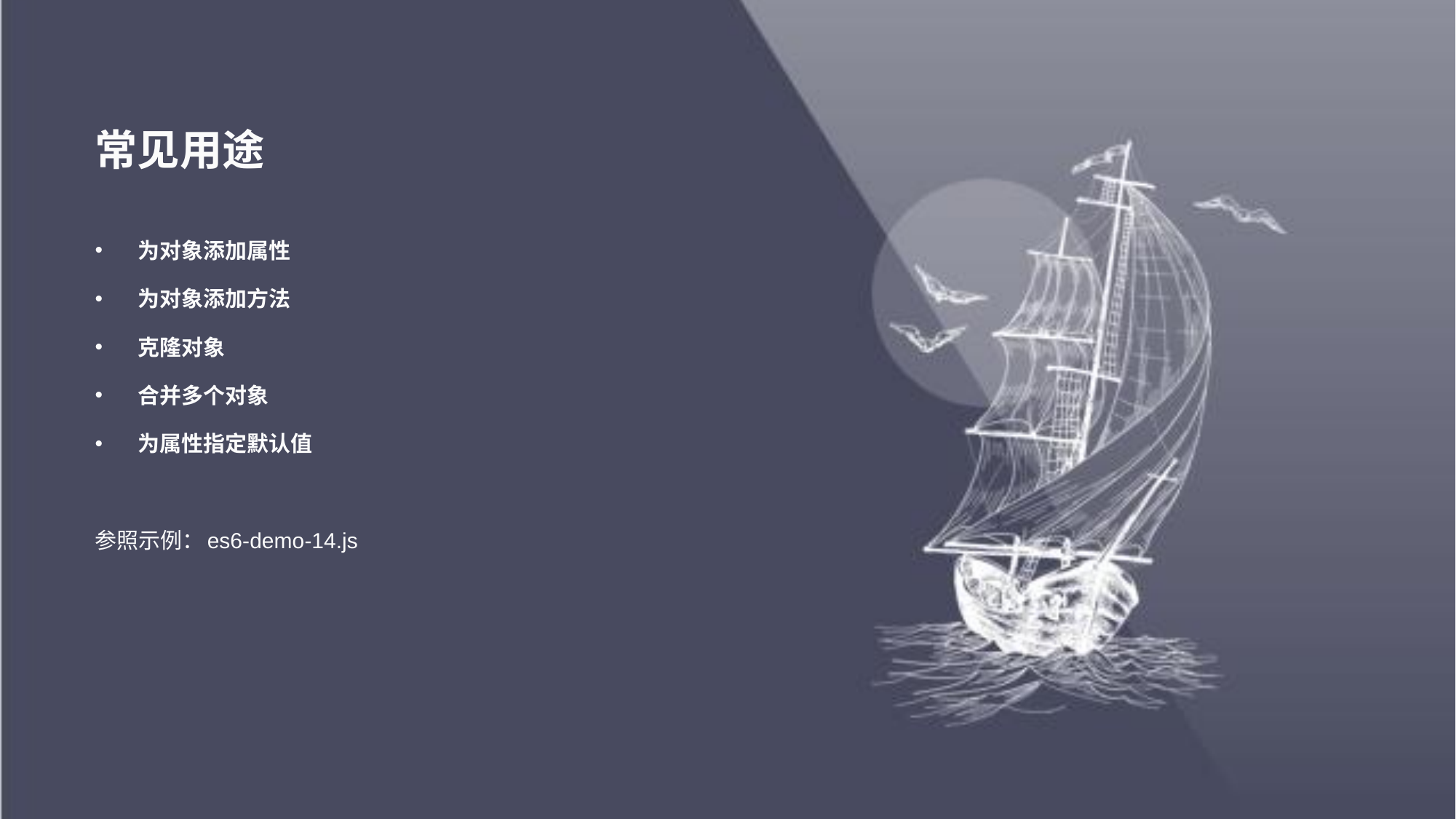

# 常见用途
为对象添加属性
为对象添加方法
克隆对象
合并多个对象
为属性指定默认值

参照示例：es6-demo-14.js